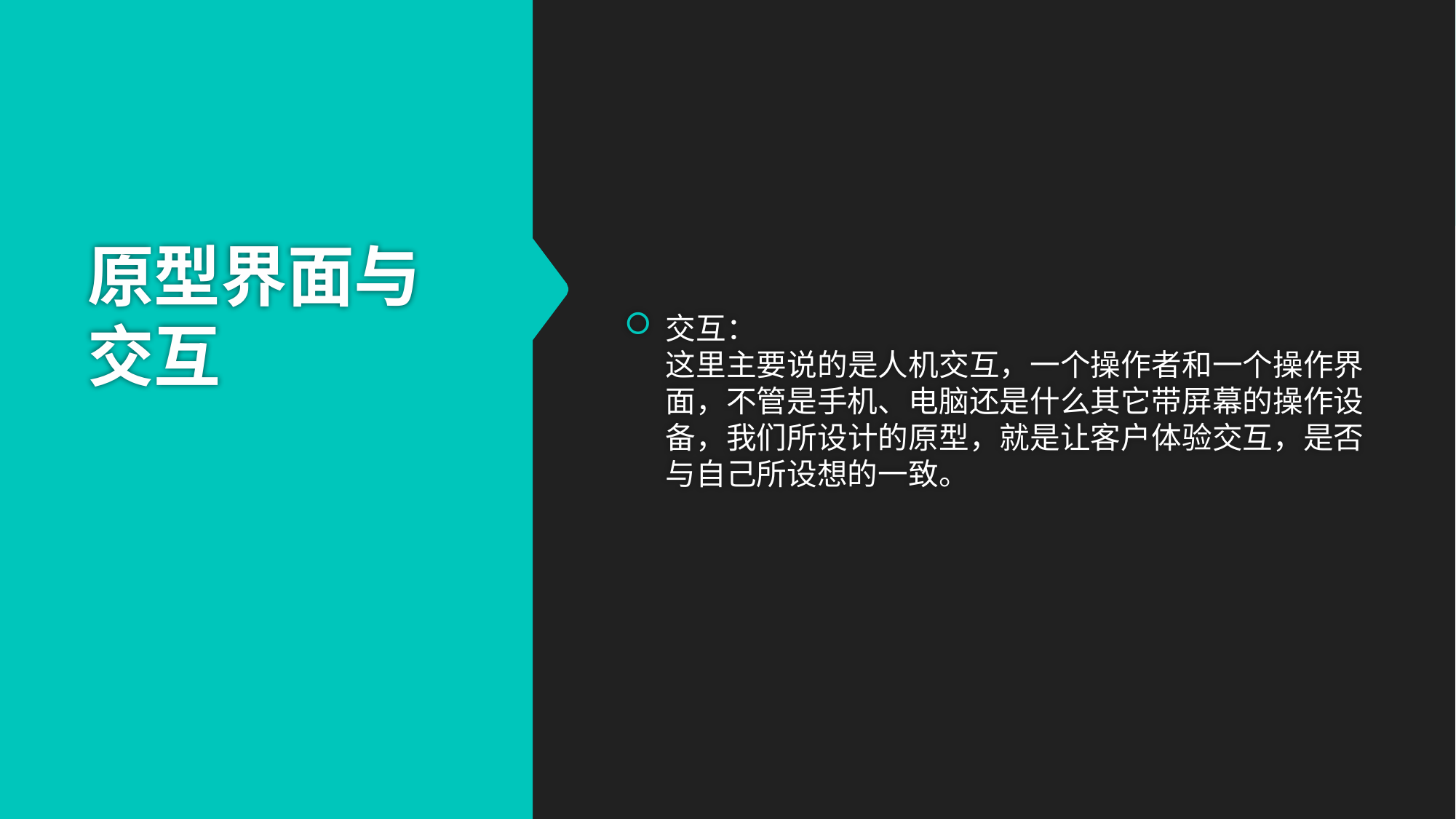

交互：
这里主要说的是人机交互，一个操作者和一个操作界面，不管是手机、电脑还是什么其它带屏幕的操作设备，我们所设计的原型，就是让客户体验交互，是否与自己所设想的一致。

# 原型界面与交互